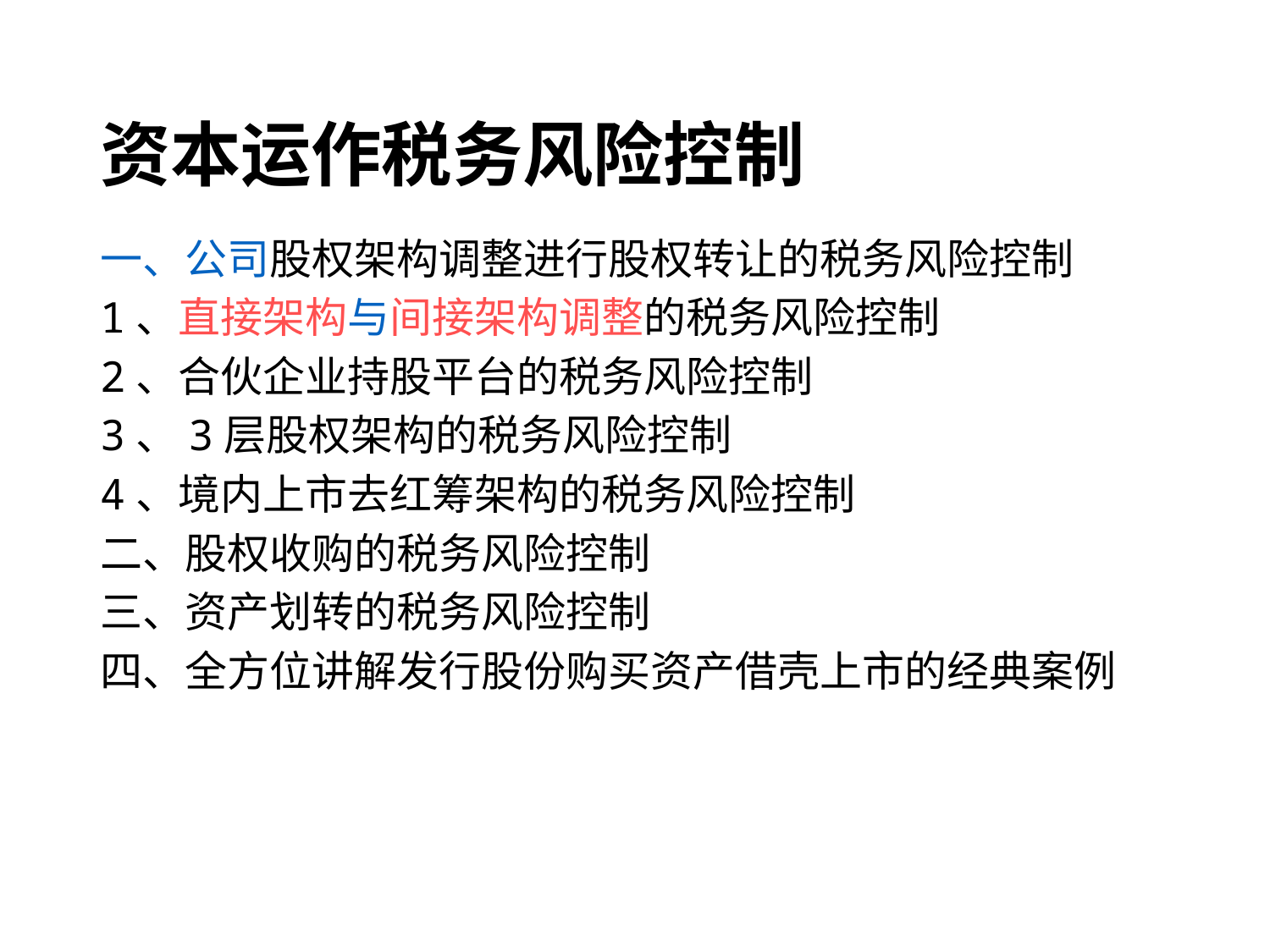

# 资本运作税务风险控制
一、公司股权架构调整进行股权转让的税务风险控制
1、直接架构与间接架构调整的税务风险控制
2、合伙企业持股平台的税务风险控制
3、3层股权架构的税务风险控制
4、境内上市去红筹架构的税务风险控制
二、股权收购的税务风险控制
三、资产划转的税务风险控制
四、全方位讲解发行股份购买资产借壳上市的经典案例